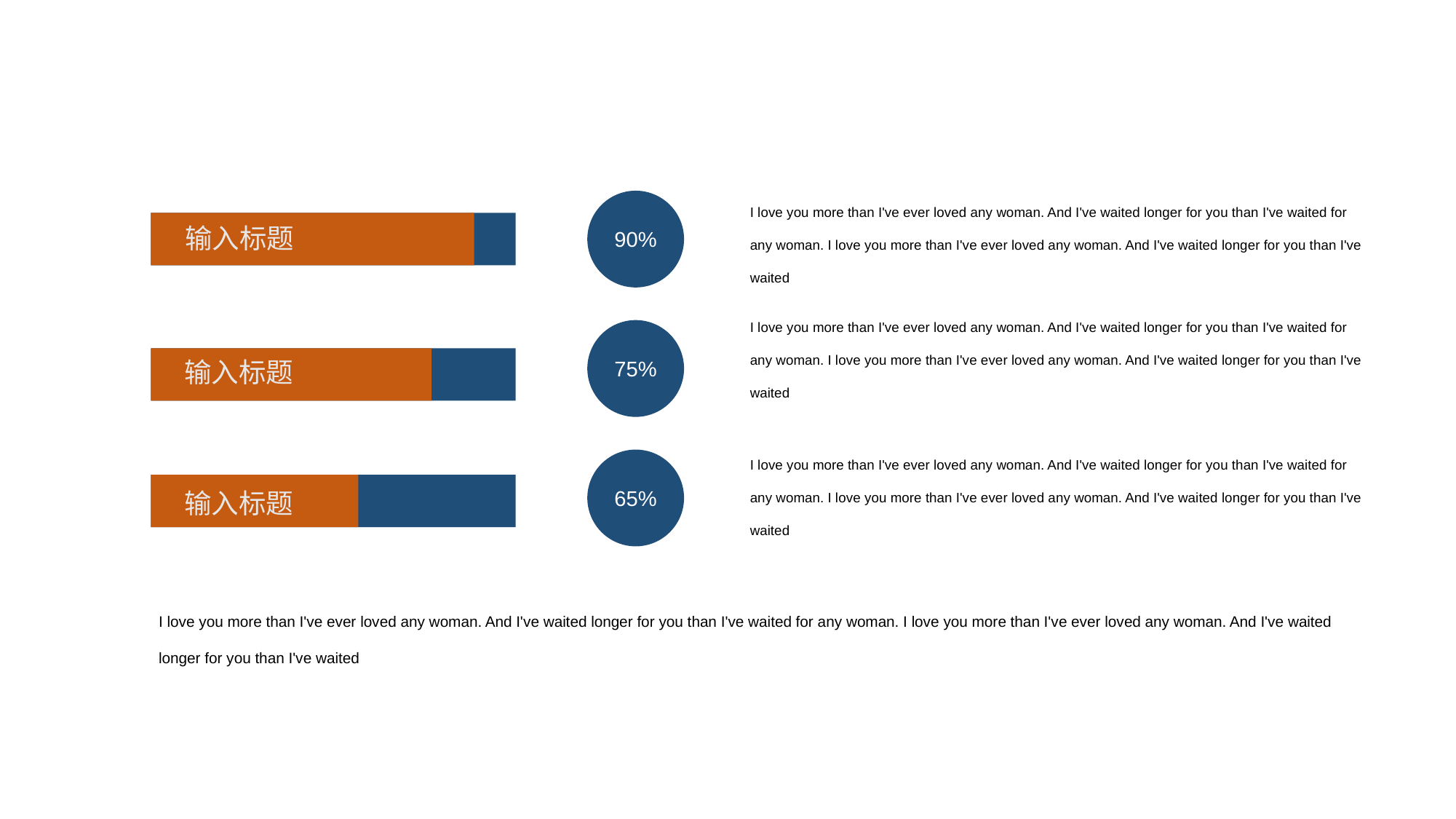

I love you more than I've ever loved any woman. And I've waited longer for you than I've waited for any woman. I love you more than I've ever loved any woman. And I've waited longer for you than I've waited
90%

输入标题
I love you more than I've ever loved any woman. And I've waited longer for you than I've waited for any woman. I love you more than I've ever loved any woman. And I've waited longer for you than I've waited
75%

输入标题
I love you more than I've ever loved any woman. And I've waited longer for you than I've waited for any woman. I love you more than I've ever loved any woman. And I've waited longer for you than I've waited
65%

输入标题
I love you more than I've ever loved any woman. And I've waited longer for you than I've waited for any woman. I love you more than I've ever loved any woman. And I've waited longer for you than I've waited